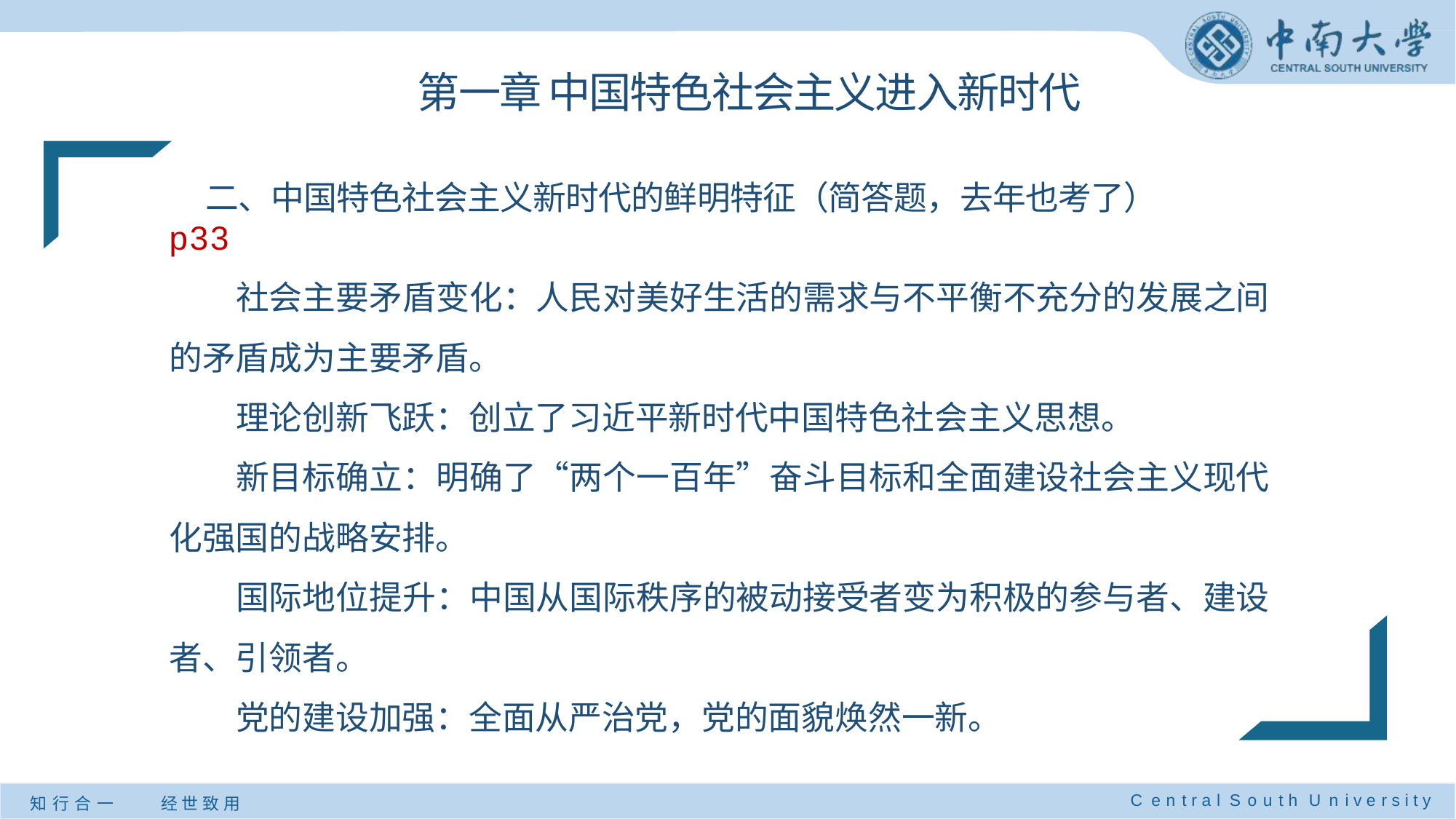

# 第一章 中国特色社会主义进入新时代

二、中国特色社会主义新时代的鲜明特征（简答题，去年也考了）
p33
社会主要矛盾变化：人民对美好生活的需求与不平衡不充分的发展之间的矛盾成为主要矛盾。
理论创新飞跃：创立了习近平新时代中国特色社会主义思想。
新目标确立：明确了“两个一百年”奋斗目标和全面建设社会主义现代化强国的战略安排。
国际地位提升：中国从国际秩序的被动接受者变为积极的参与者、建设者、引领者。
党的建设加强：全面从严治党，党的面貌焕然一新。

C e n t r a l S o u t h U n i v e r s i t y
知 行 合 一
经 世 致 用